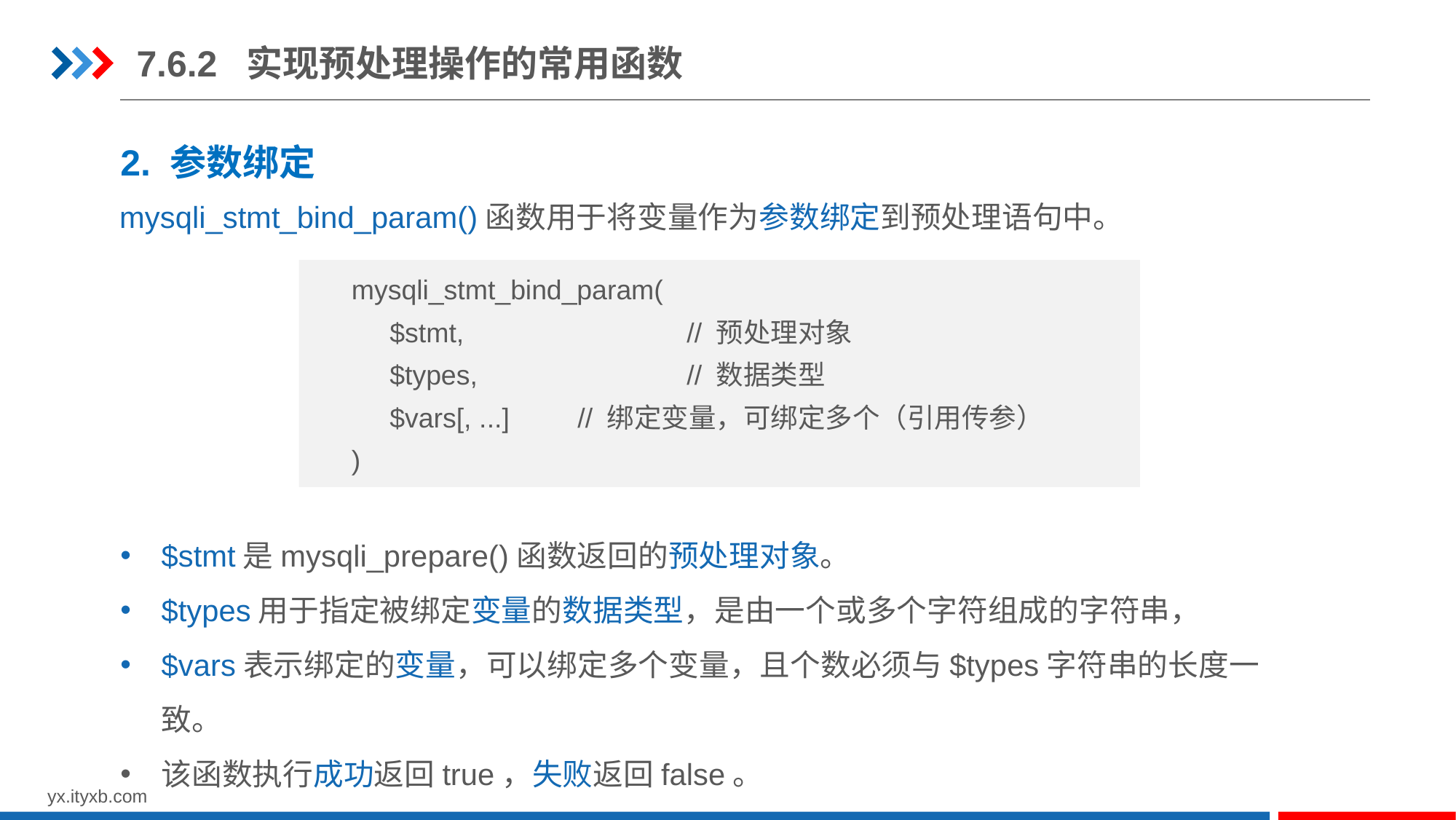

7.6.2  实现预处理操作的常用函数
2. 参数绑定
mysqli_stmt_bind_param()函数用于将变量作为参数绑定到预处理语句中。
mysqli_stmt_bind_param(
     $stmt, 		 // 预处理对象
     $types, 		 // 数据类型
     $vars[, ...] 	 // 绑定变量，可绑定多个（引用传参）
)

$stmt是mysqli_prepare()函数返回的预处理对象。
$types用于指定被绑定变量的数据类型，是由一个或多个字符组成的字符串，
$vars表示绑定的变量，可以绑定多个变量，且个数必须与$types字符串的长度一致。
该函数执行成功返回true，失败返回false。